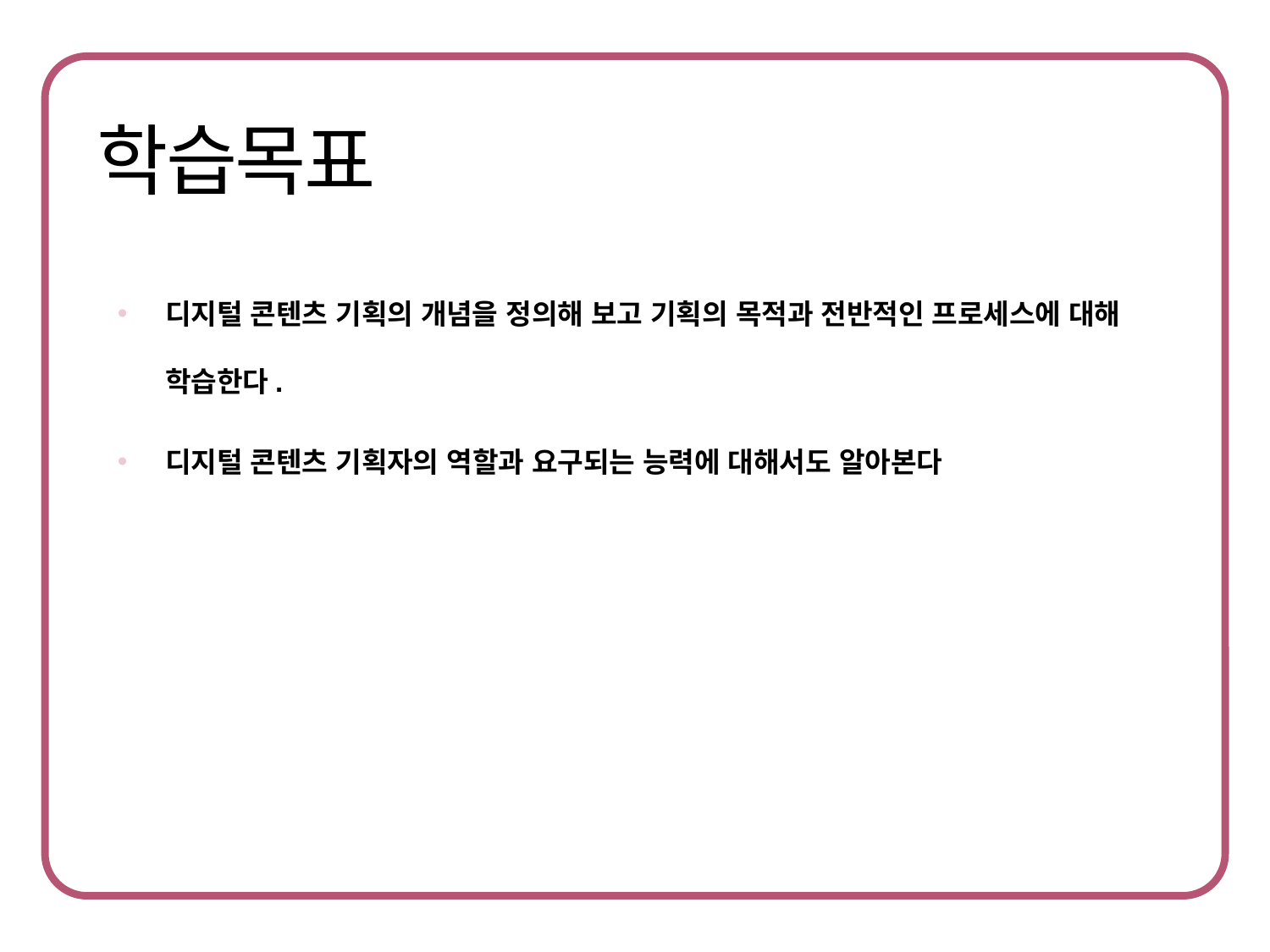

디지털 콘텐츠 기획의 개념을 정의해 보고 기획의 목적과 전반적인 프로세스에 대해 학습한다.
디지털 콘텐츠 기획자의 역할과 요구되는 능력에 대해서도 알아본다